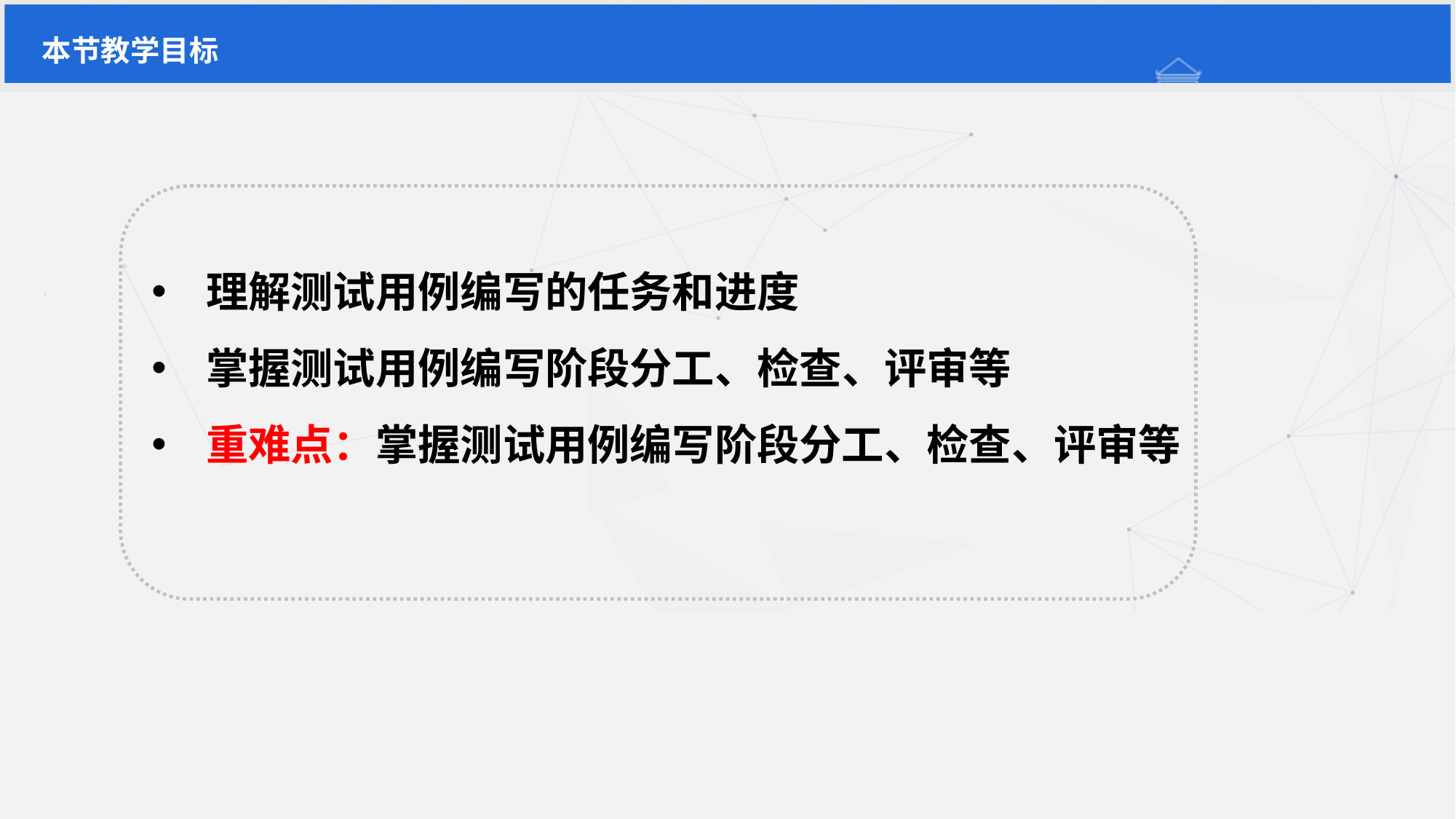

本节教学目标
理解测试用例编写的任务和进度
掌握测试用例编写阶段分工、检查、评审等
重难点：掌握测试用例编写阶段分工、检查、评审等